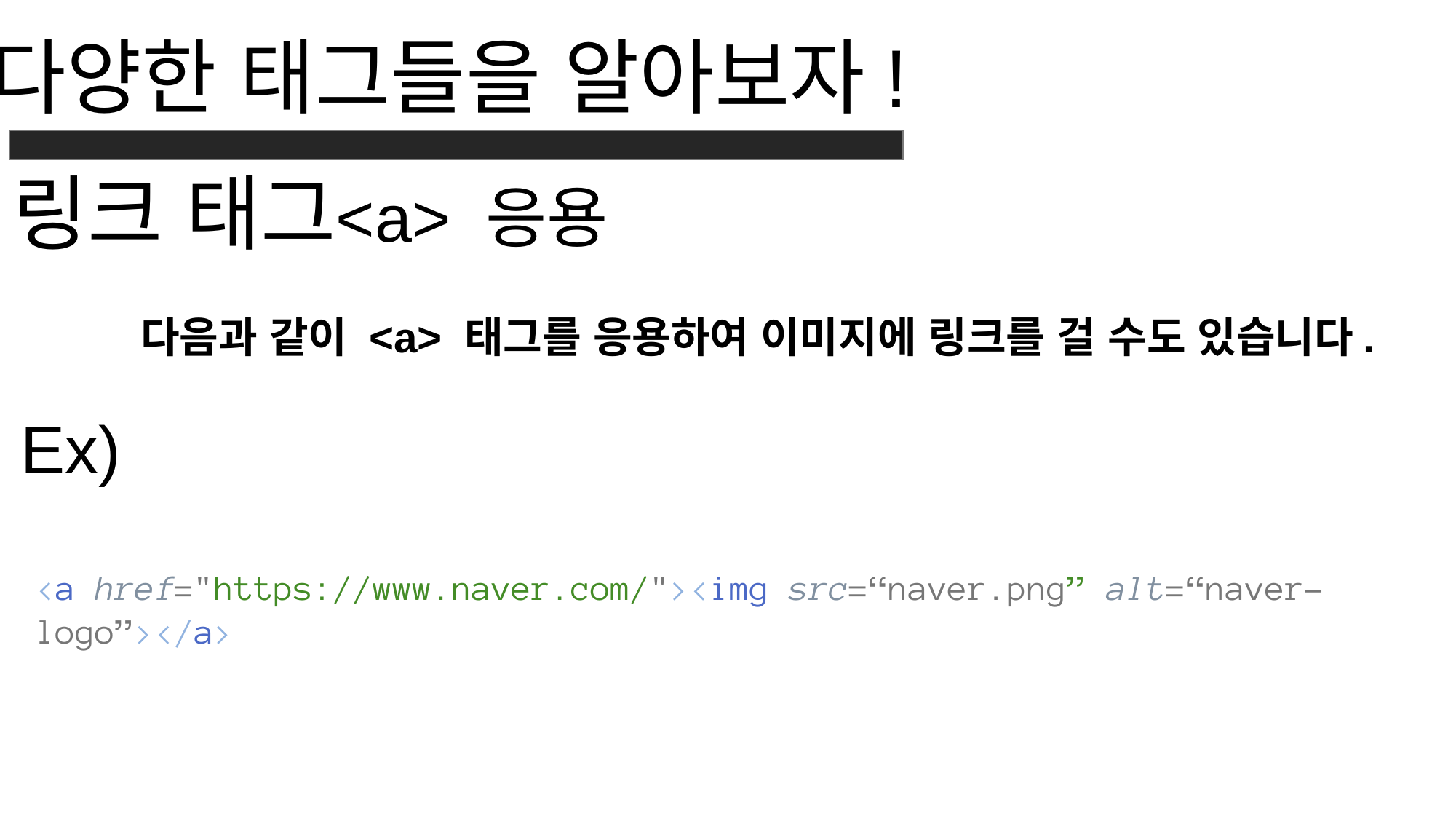

다양한 태그들을 알아보자!
<a> 응용

링크 태그
다음과 같이 <a> 태그를 응용하여 이미지에 링크를 걸 수도 있습니다.
Ex)
<a href="https://www.naver.com/"><img src=“naver.png” alt=“naver-logo”></a>